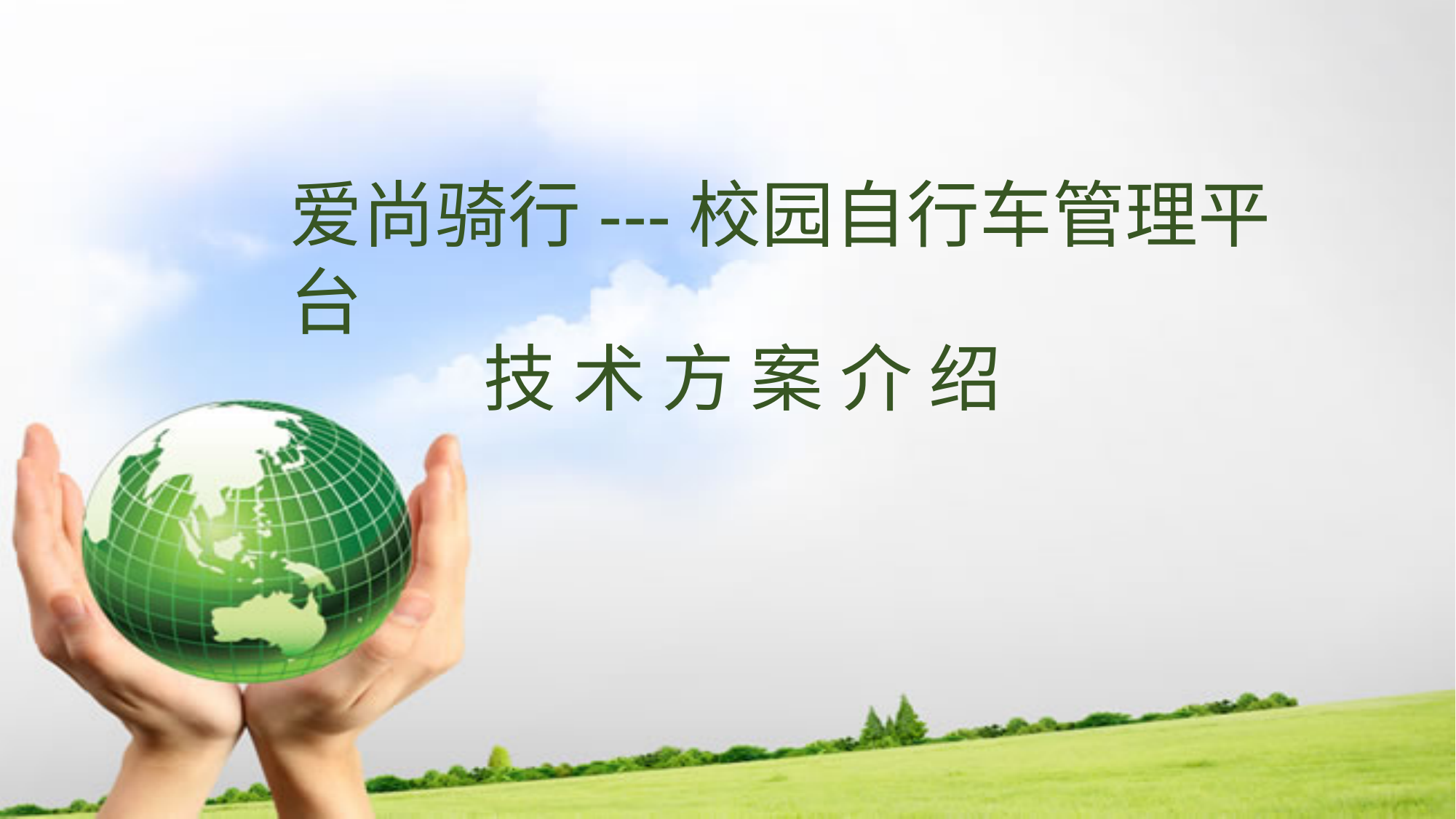

爱尚骑行---校园自行车管理平台
技 术 方 案 介 绍